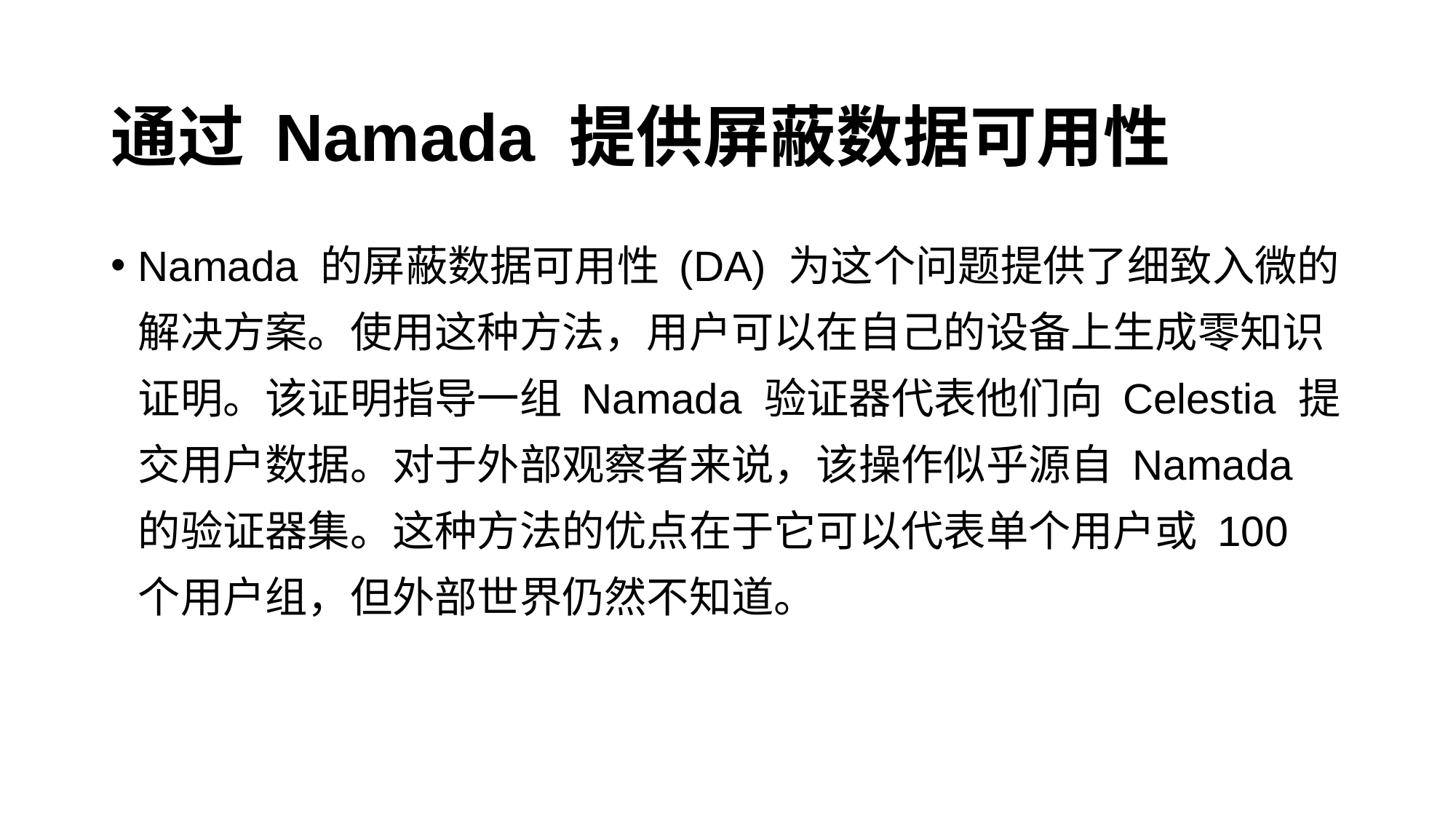

# 通过 Namada 提供屏蔽数据可用性
Namada 的屏蔽数据可用性 (DA) 为这个问题提供了细致入微的解决方案。使用这种方法，用户可以在自己的设备上生成零知识证明。该证明指导一组 Namada 验证器代表他们向 Celestia 提交用户数据。对于外部观察者来说，该操作似乎源自 Namada 的验证器集。这种方法的优点在于它可以代表单个用户或 100 个用户组，但外部世界仍然不知道。